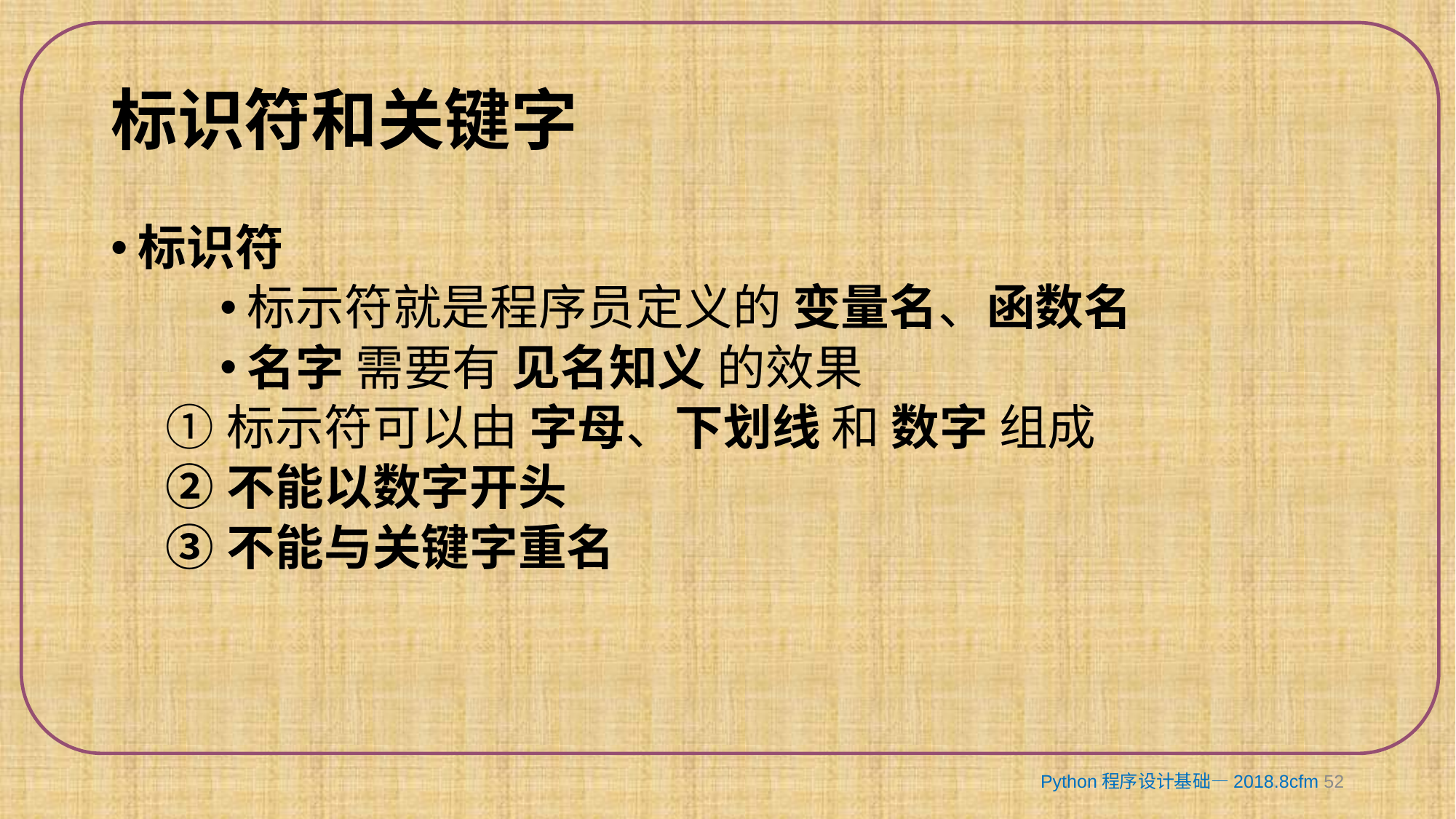

# 标识符和关键字
标识符
标示符就是程序员定义的 变量名、函数名
名字 需要有 见名知义 的效果
标示符可以由 字母、下划线 和 数字 组成
不能以数字开头
不能与关键字重名

Python程序设计基础—2018.8cfm 52